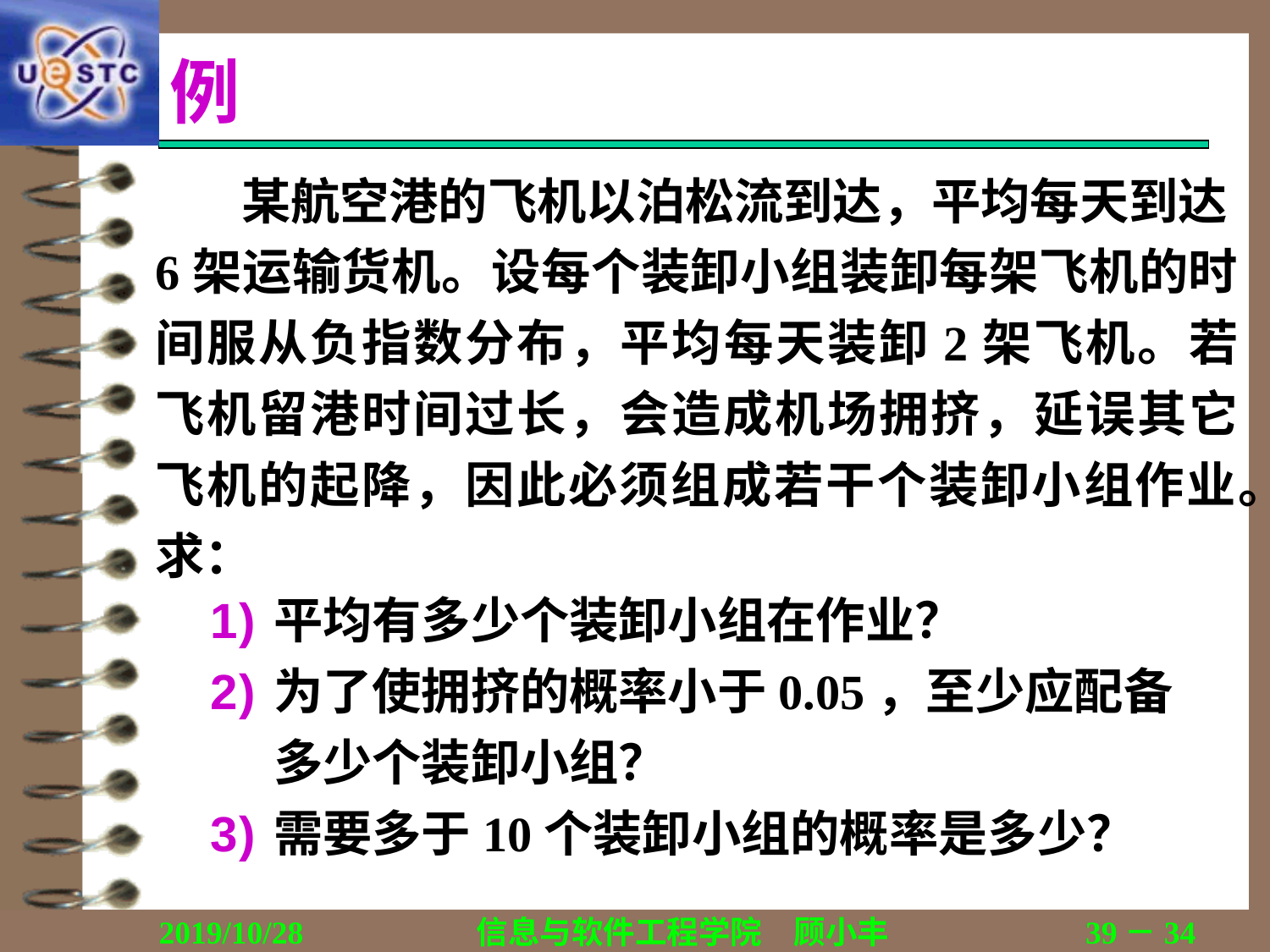

# 例
某航空港的飞机以泊松流到达，平均每天到达
6架运输货机。设每个装卸小组装卸每架飞机的时间服从负指数分布，平均每天装卸2架飞机。若飞机留港时间过长，会造成机场拥挤，延误其它飞机的起降，因此必须组成若干个装卸小组作业。求：
平均有多少个装卸小组在作业？
为了使拥挤的概率小于0.05，至少应配备多少个装卸小组？
需要多于10个装卸小组的概率是多少？
2019/10/28
信息与软件工程学院　顾小丰
39－34